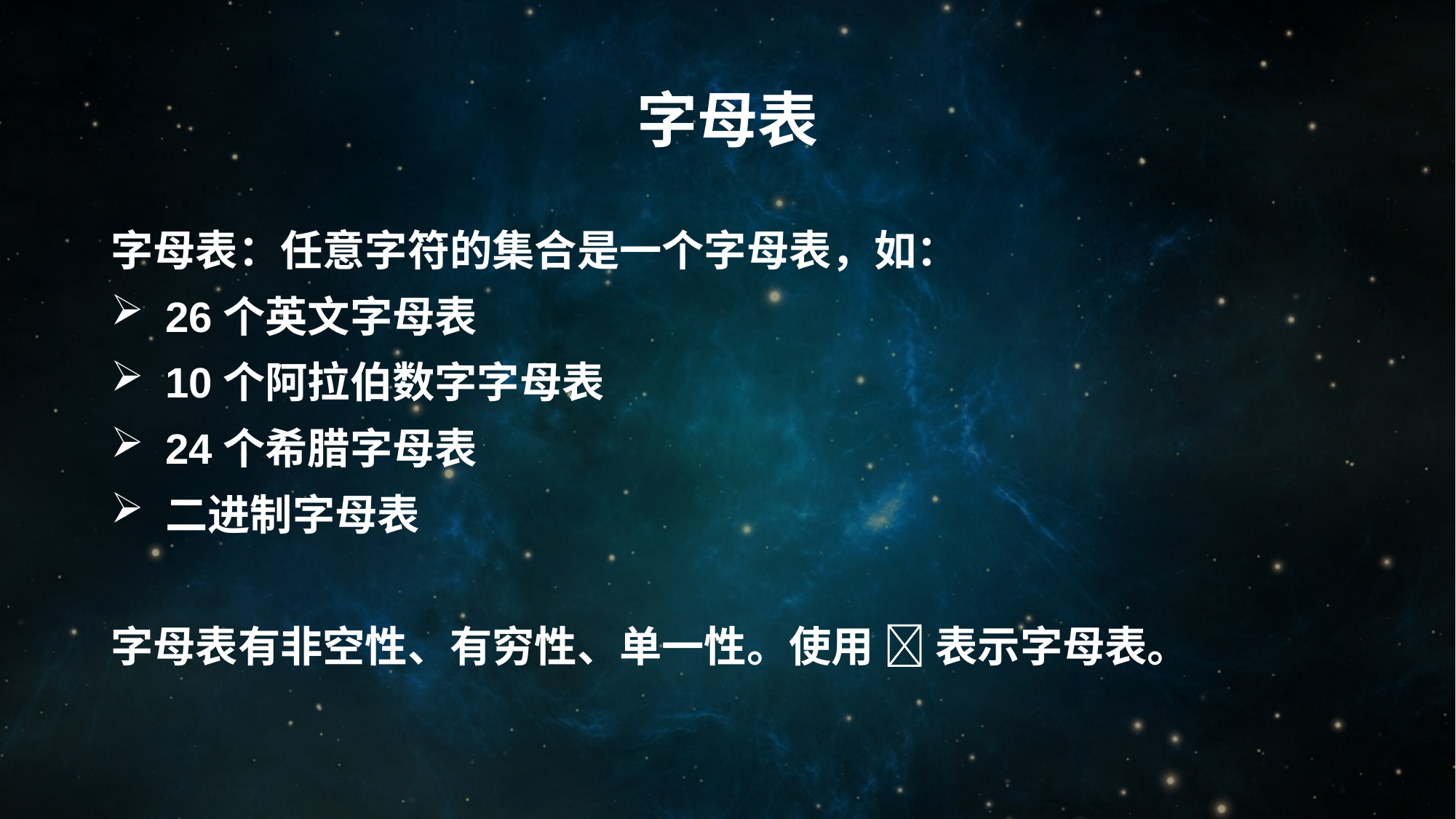

# 字母表
字母表：任意字符的集合是一个字母表，如：
26个英文字母表
10个阿拉伯数字字母表
24个希腊字母表
二进制字母表

字母表有非空性、有穷性、单一性。使用 ∑ 表示字母表。